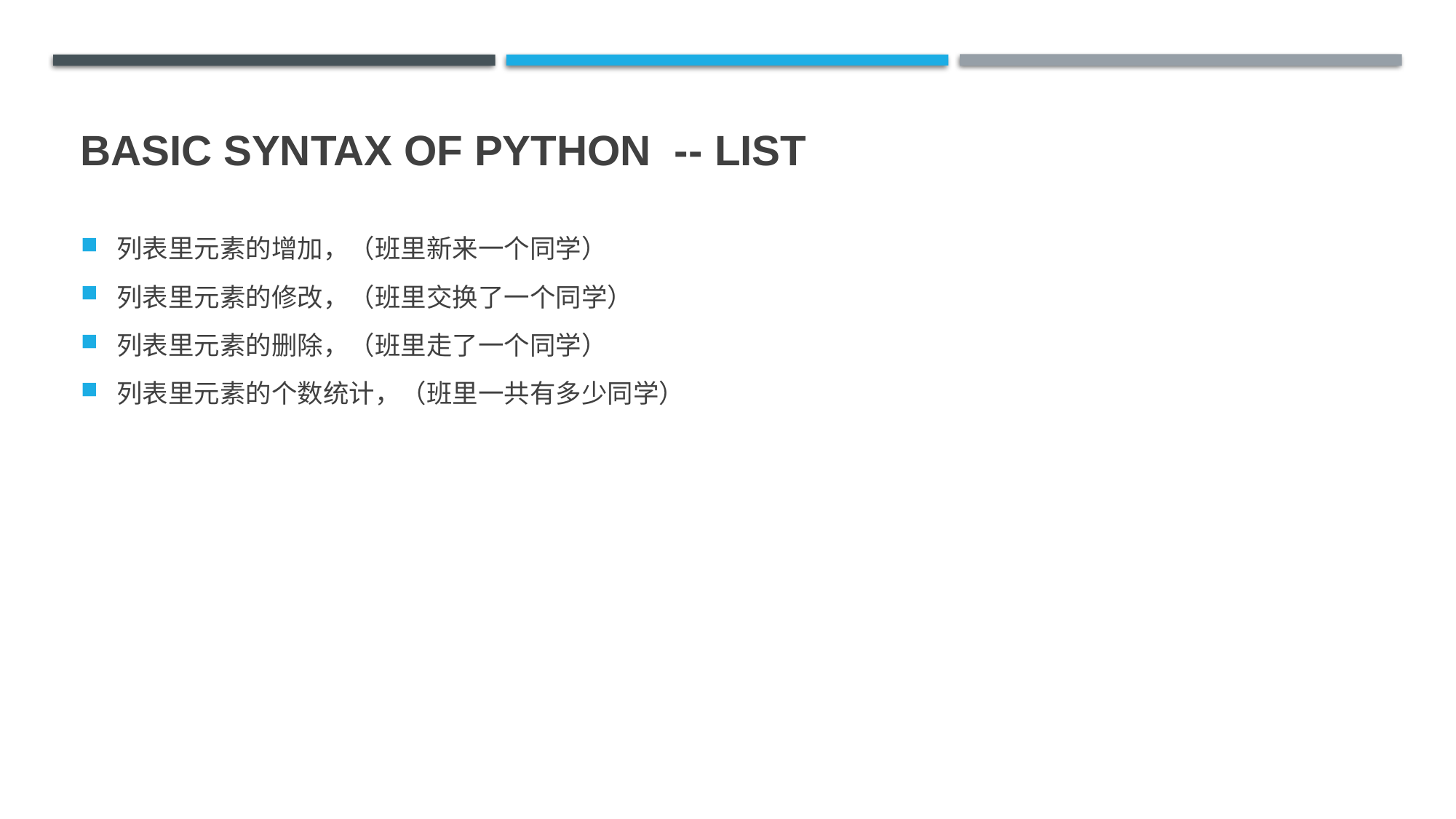

# Basic Syntax of python  -- List
列表里元素的增加，（班里新来一个同学）
列表里元素的修改，（班里交换了一个同学）
列表里元素的删除，（班里走了一个同学）
列表里元素的个数统计，（班里一共有多少同学）